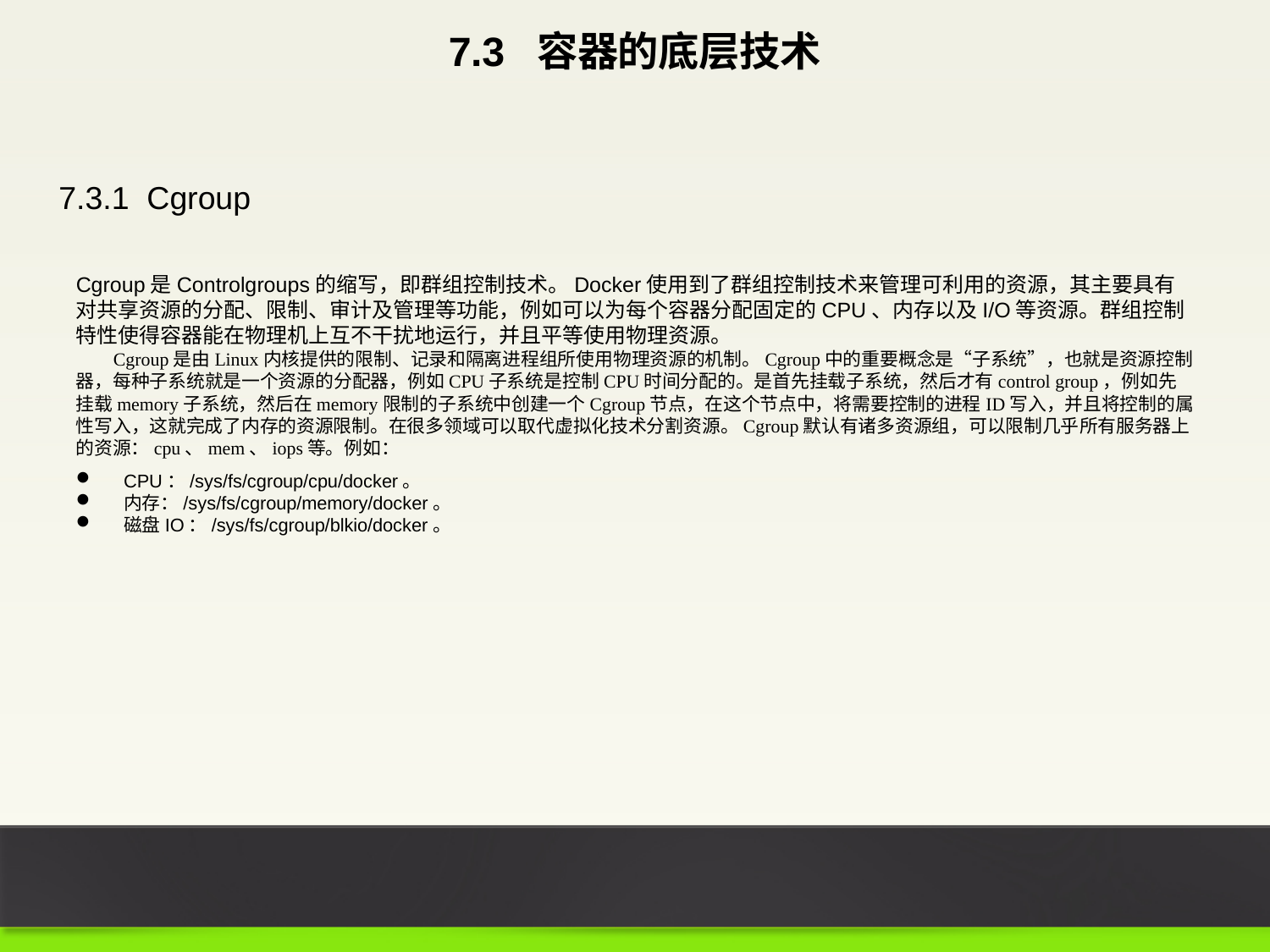

7.3  容器的底层技术
7.3.1  Cgroup
Cgroup是Controlgroups的缩写，即群组控制技术。Docker使用到了群组控制技术来管理可利用的资源，其主要具有对共享资源的分配、限制、审计及管理等功能，例如可以为每个容器分配固定的CPU、内存以及I/O等资源。群组控制特性使得容器能在物理机上互不干扰地运行，并且平等使用物理资源。
Cgroup是由Linux内核提供的限制、记录和隔离进程组所使用物理资源的机制。Cgroup中的重要概念是“子系统”，也就是资源控制器，每种子系统就是一个资源的分配器，例如CPU子系统是控制CPU时间分配的。是首先挂载子系统，然后才有control group，例如先挂载memory子系统，然后在memory限制的子系统中创建一个Cgroup节点，在这个节点中，将需要控制的进程ID写入，并且将控制的属性写入，这就完成了内存的资源限制。在很多领域可以取代虚拟化技术分割资源。Cgroup默认有诸多资源组，可以限制几乎所有服务器上的资源：cpu、mem、iops等。例如：
CPU：/sys/fs/cgroup/cpu/docker。
内存：/sys/fs/cgroup/memory/docker。
磁盘IO：/sys/fs/cgroup/blkio/docker。